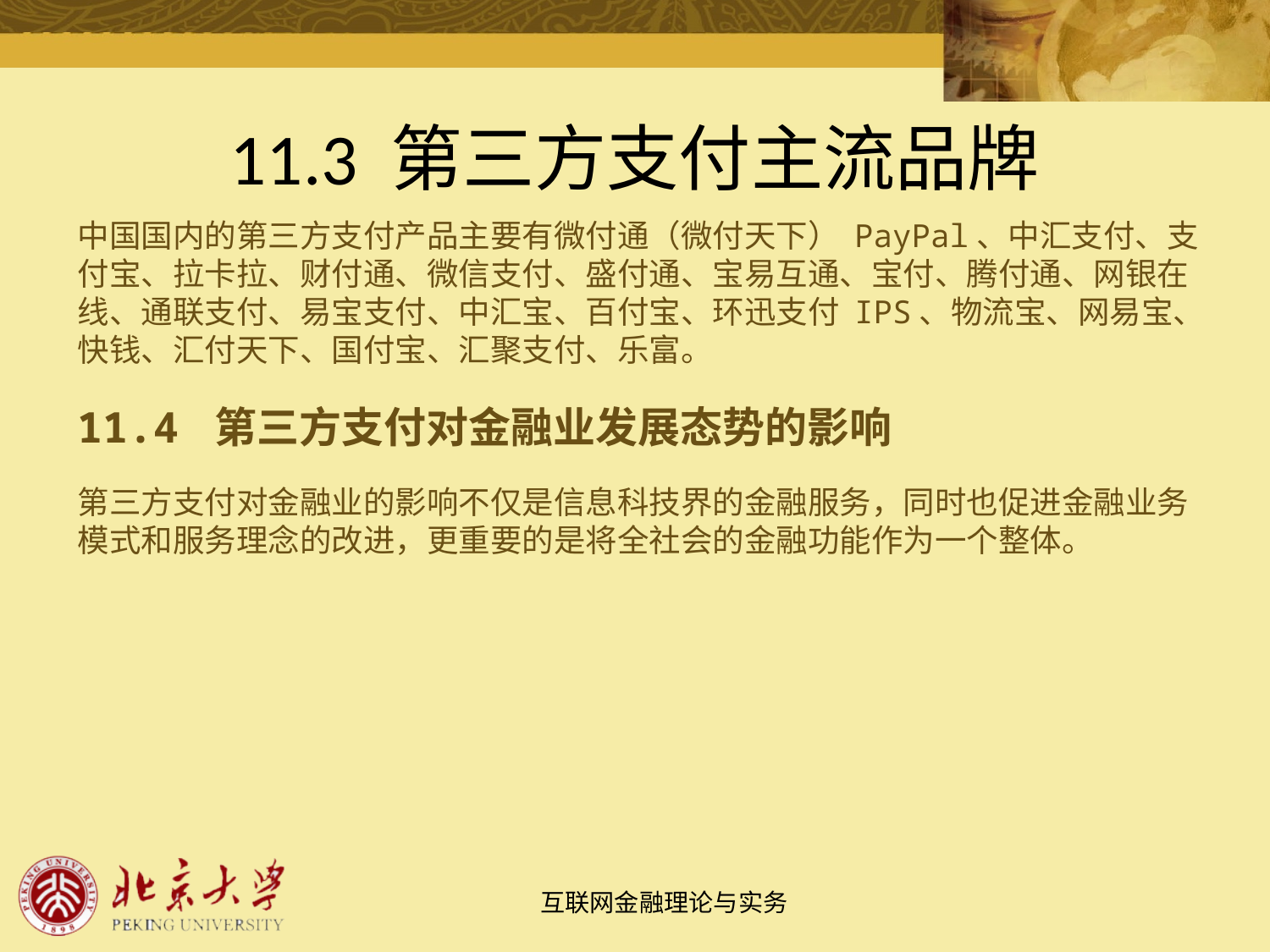

# 11.3 第三方支付主流品牌
中国国内的第三方支付产品主要有微付通（微付天下） PayPal、中汇支付、支付宝、拉卡拉、财付通、微信支付、盛付通、宝易互通、宝付、腾付通、网银在线、通联支付、易宝支付、中汇宝、百付宝、环迅支付 IPS、物流宝、网易宝、快钱、汇付天下、国付宝、汇聚支付、乐富。
11.4 第三方支付对金融业发展态势的影响
第三方支付对金融业的影响不仅是信息科技界的金融服务，同时也促进金融业务模式和服务理念的改进，更重要的是将全社会的金融功能作为一个整体。